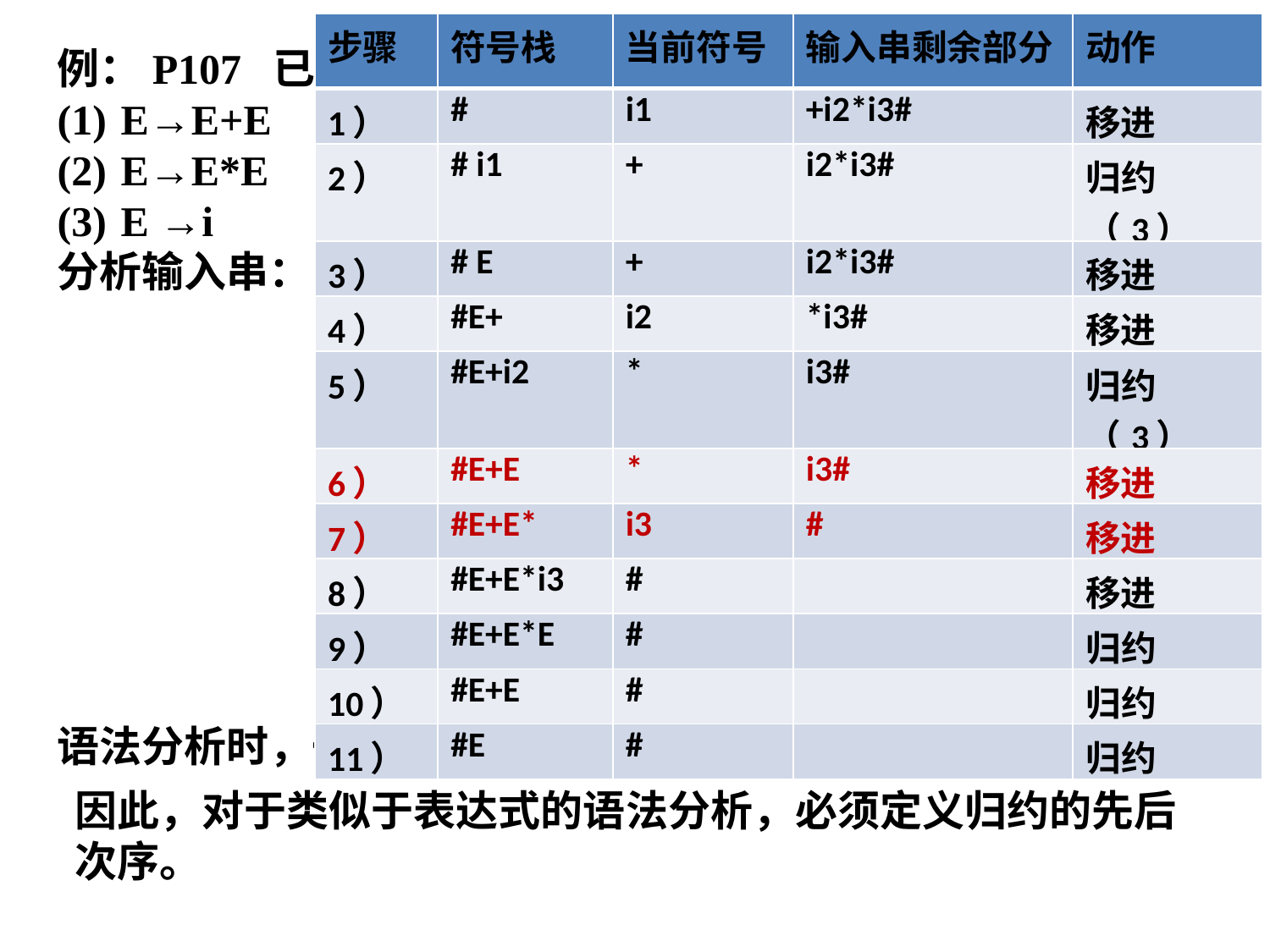

| 步骤 | 符号栈 | 当前符号 | 输入串剩余部分 | 动作 |
| --- | --- | --- | --- | --- |
| 1） | # | i1 | +i2\*i3# | 移进 |
| 2） | # i1 | + | i2\*i3# | 归约（3） |
| 3） | # E | + | i2\*i3# | 移进 |
| 4） | #E+ | i2 | \*i3# | 移进 |
| 5） | #E+i2 | \* | i3# | 归约（3） |
| 6） | #E+E | \* | i3# | 移进 |
| 7） | #E+E\* | i3 | # | 移进 |
| 8） | #E+E\*i3 | # |  | 移进 |
| 9） | #E+E\*E | # |  | 归约 |
| 10） | #E+E | # |  | 归约 |
| 11） | #E | # |  | 归约 |
例：P107  已知G（S):
E→E+E
E→E*E
E →i
分析输入串：i+i*i的规约过程。

语法分析时，一出现可归约的子串就归约，未必合理。
因此，对于类似于表达式的语法分析，必须定义归约的先后次序。